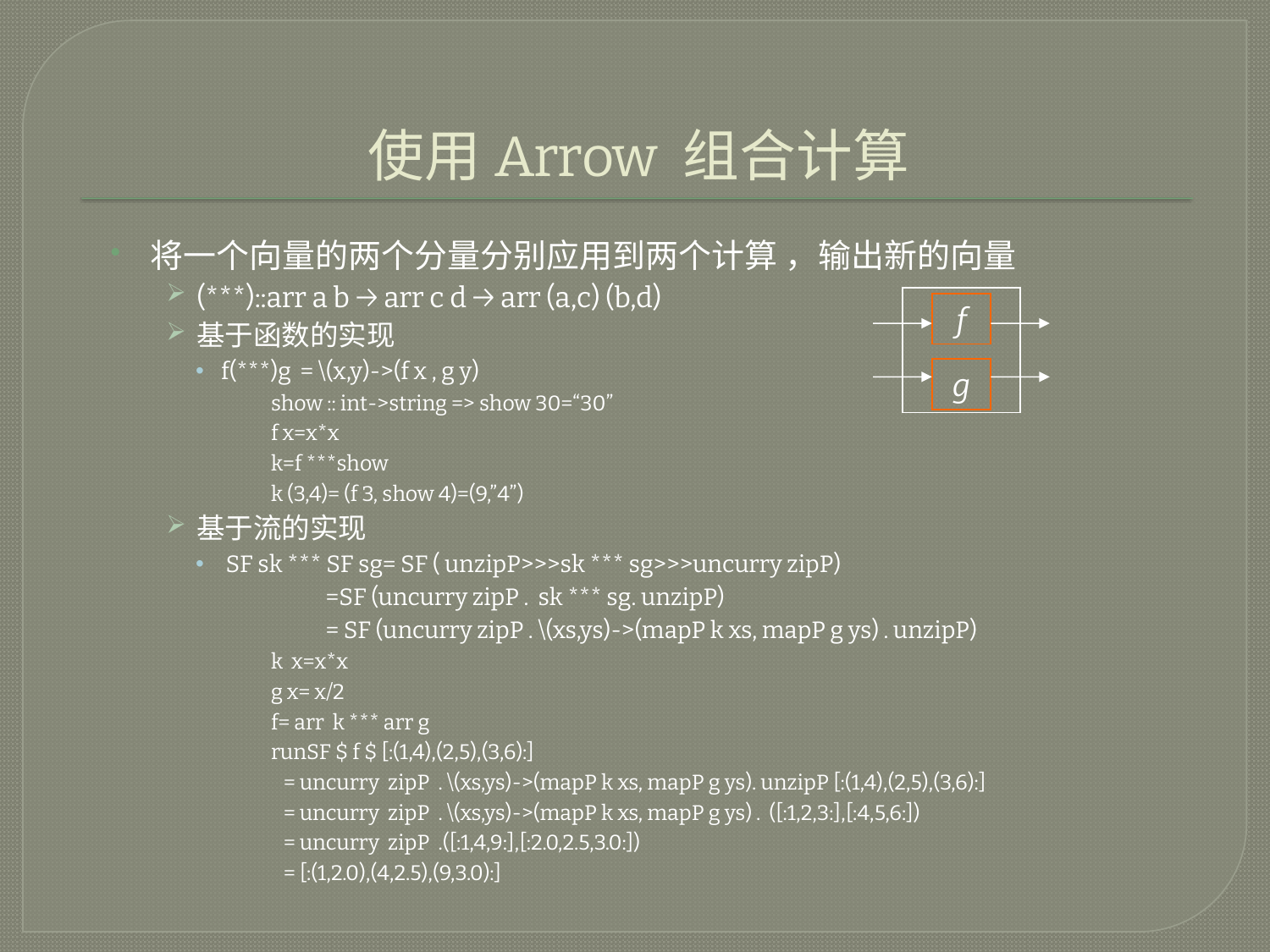

# 使用Arrow 组合计算
将一个向量的两个分量分别应用到两个计算 ，输出新的向量
(***)::arr a b → arr c d → arr (a,c) (b,d)
基于函数的实现
f(***)g  = \(x,y)->(f x , g y)
show :: int->string => show 30=“30”
f x=x*x
k=f ***show
k (3,4)= (f 3, show 4)=(9,”4”)
基于流的实现
 SF sk *** SF sg= SF ( unzipP>>>sk *** sg>>>uncurry zipP)
                            =SF (uncurry zipP .  sk *** sg. unzipP)
                            = SF (uncurry zipP . \(xs,ys)->(mapP k xs, mapP g ys) . unzipP)
k  x=x*x
g x= x/2
f= arr  k *** arr g
runSF $ f $ [:(1,4),(2,5),(3,6):]
   = uncurry  zipP  . \(xs,ys)->(mapP k xs, mapP g ys). unzipP [:(1,4),(2,5),(3,6):]
   = uncurry  zipP  . \(xs,ys)->(mapP k xs, mapP g ys) .  ([:1,2,3:],[:4,5,6:])
   = uncurry  zipP  .([:1,4,9:],[:2.0,2.5,3.0:])
   = [:(1,2.0),(4,2.5),(9,3.0):]

f

g